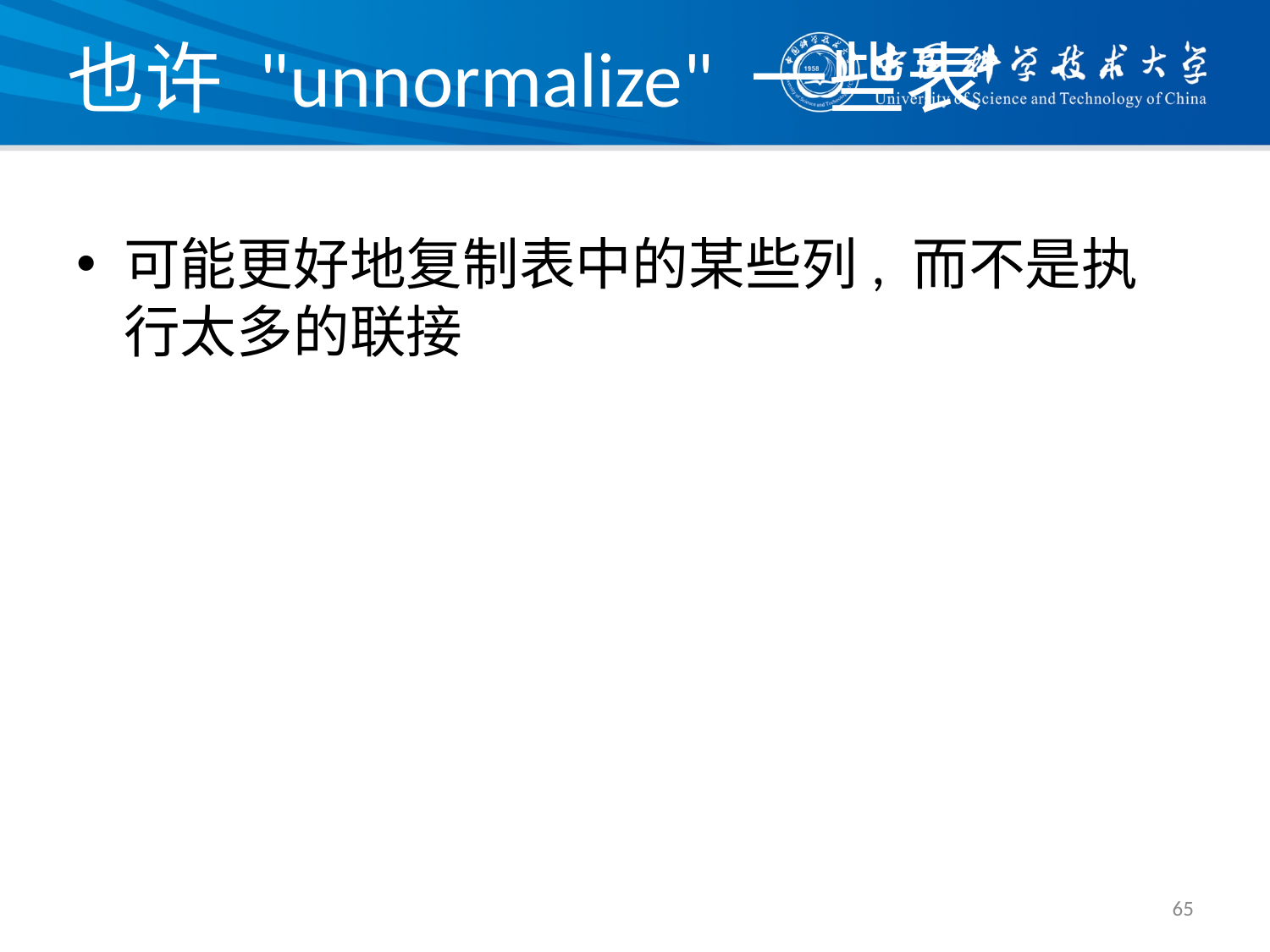

# 也许 "unnormalize" 一些表
可能更好地复制表中的某些列, 而不是执行太多的联接
65